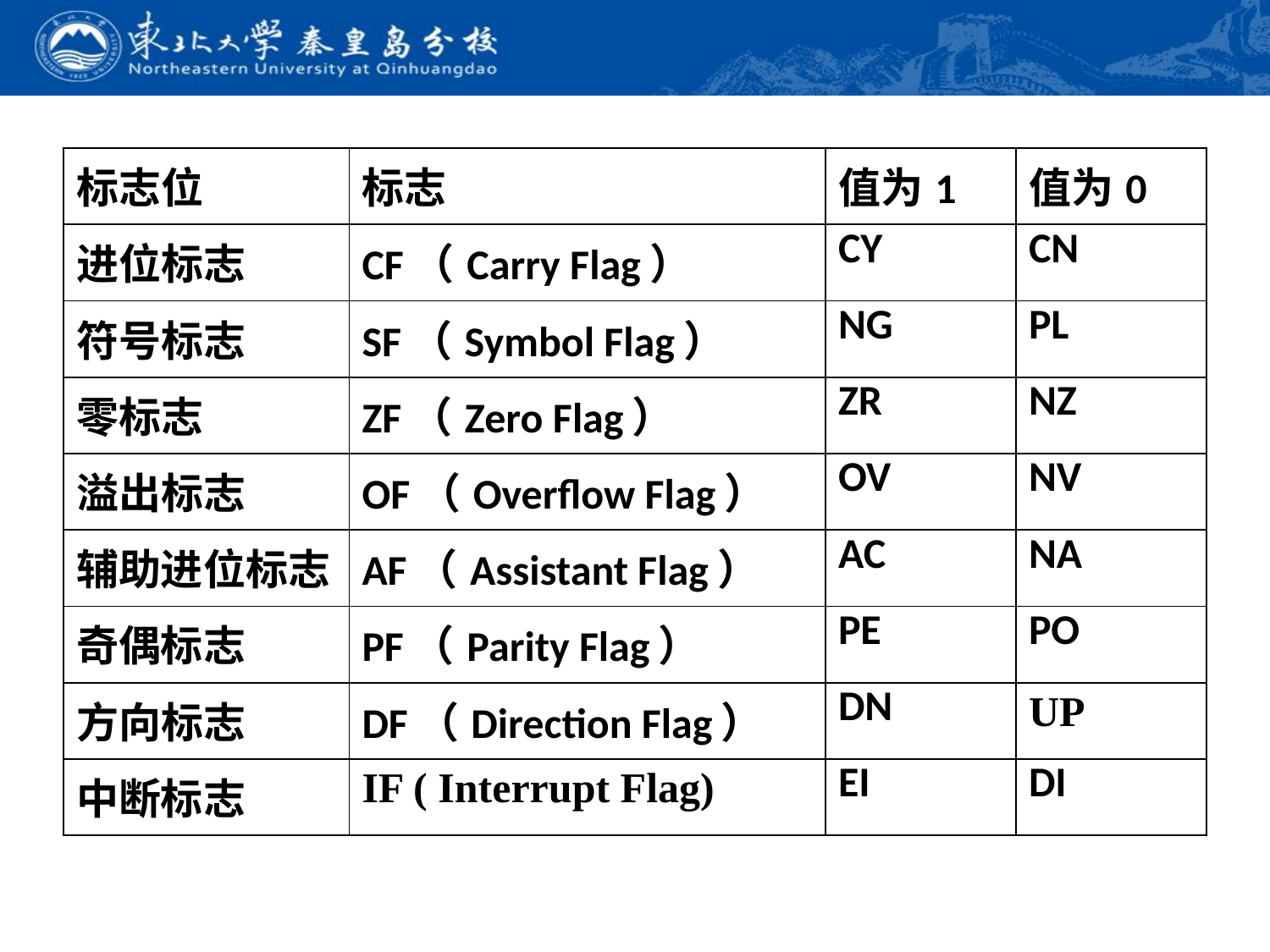

#
| 标志位 | 标志 | 值为1 | 值为0 |
| --- | --- | --- | --- |
| 进位标志 | CF（Carry Flag） | CY | CN |
| 符号标志 | SF（Symbol Flag） | NG | PL |
| 零标志 | ZF（Zero Flag） | ZR | NZ |
| 溢出标志 | OF（Overflow Flag） | OV | NV |
| 辅助进位标志 | AF（Assistant Flag） | AC | NA |
| 奇偶标志 | PF（Parity Flag） | PE | PO |
| 方向标志 | DF（Direction Flag） | DN | UP |
| 中断标志 | IF ( Interrupt Flag) | EI | DI |